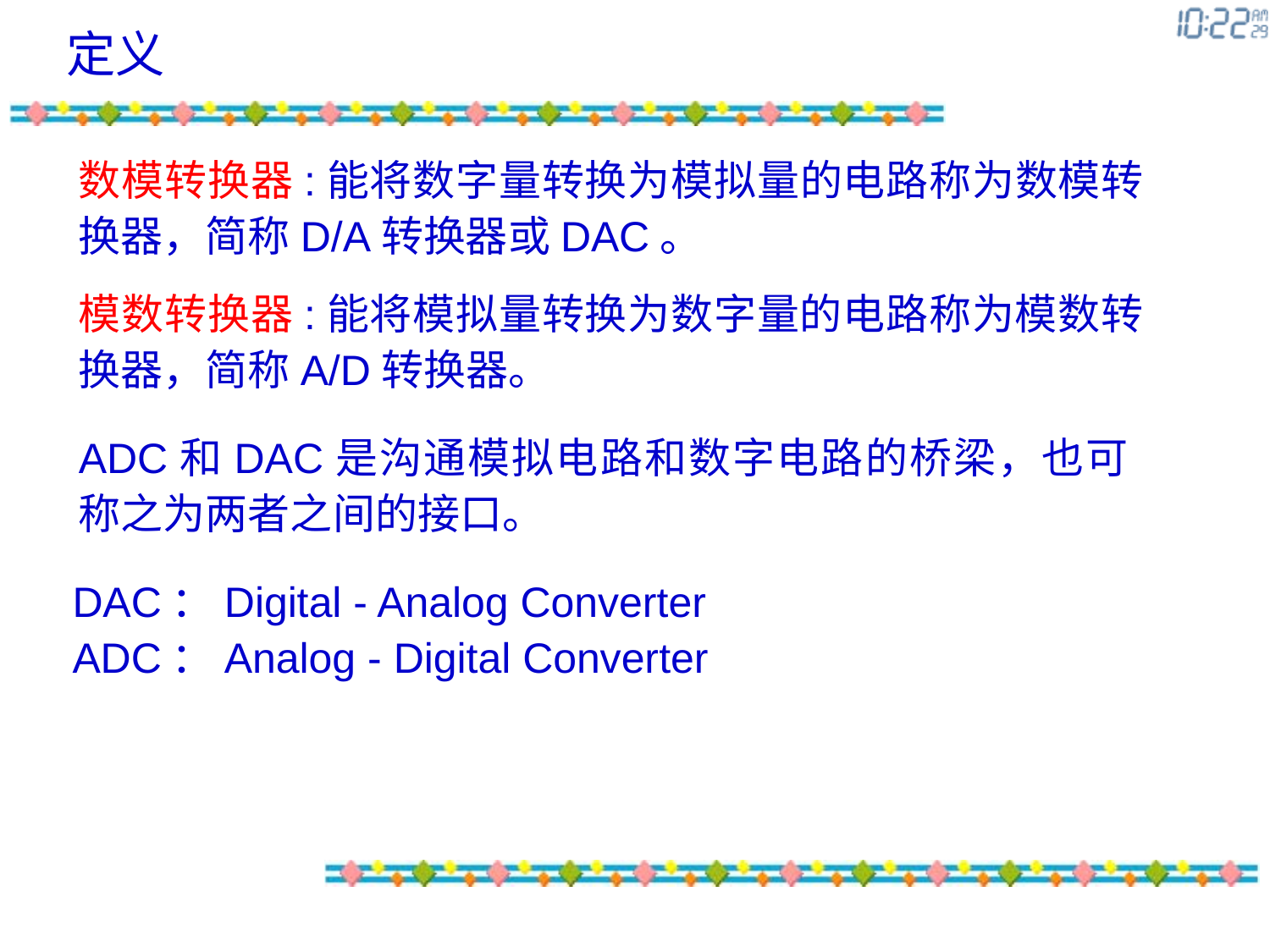

定义
数模转换器:能将数字量转换为模拟量的电路称为数模转换器，简称D/A转换器或DAC。
模数转换器:能将模拟量转换为数字量的电路称为模数转换器，简称A/D转换器。
ADC和DAC是沟通模拟电路和数字电路的桥梁，也可称之为两者之间的接口。
DAC：Digital - Analog Converter
ADC：Analog - Digital Converter